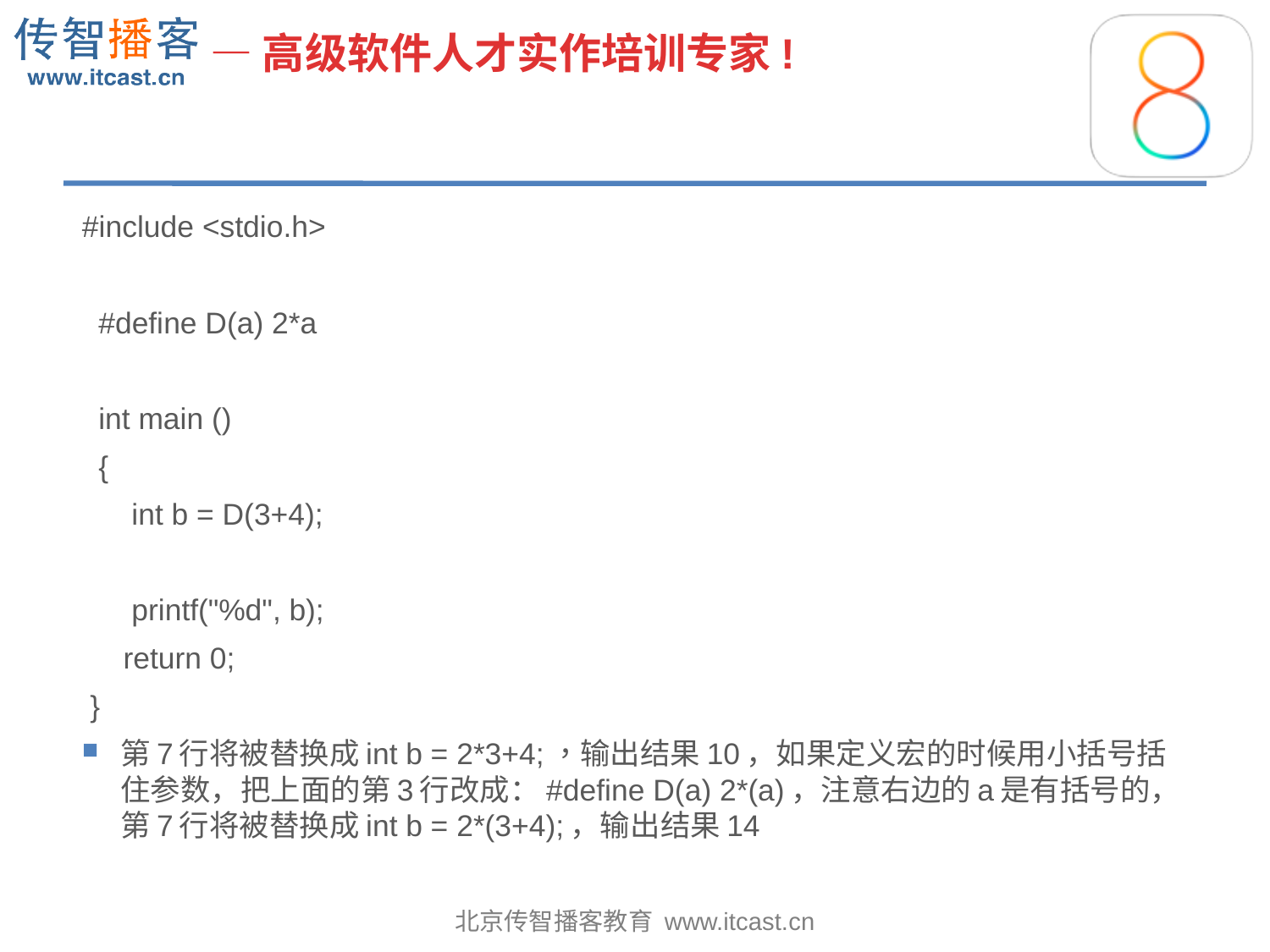

#
#include <stdio.h>

  #define D(a) 2*a

  int main ()
  {
      int b = D(3+4);

      printf("%d", b);
     return 0;
 }
第7行将被替换成int b = 2*3+4;，输出结果10，如果定义宏的时候用小括号括住参数，把上面的第3行改成：#define D(a) 2*(a)，注意右边的a是有括号的，第7行将被替换成int b = 2*(3+4);，输出结果14